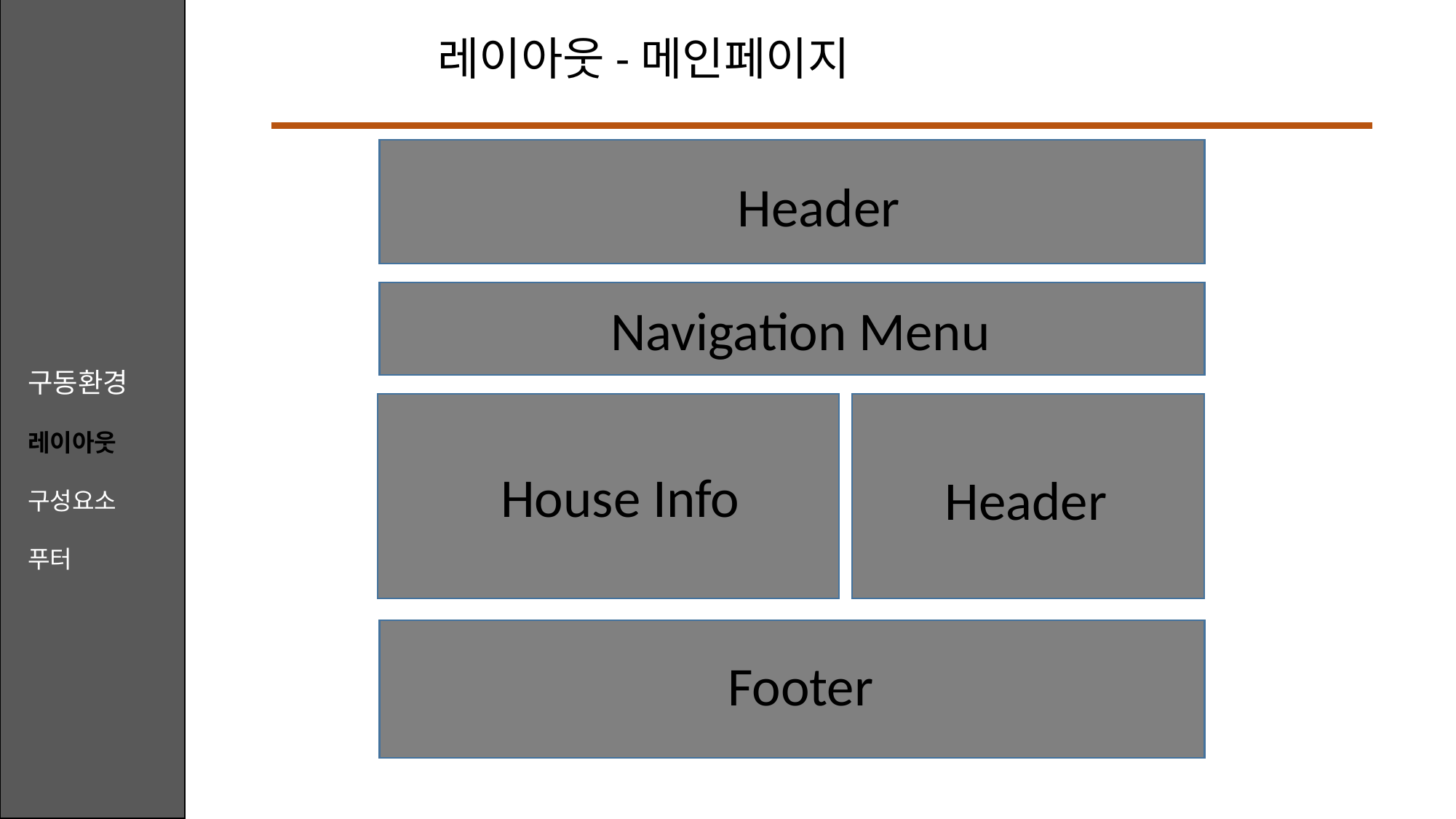

레이아웃-메인페이지

Header

Navigation Menu

구동환경

레이아웃

구성요소

푸터

House Info
Header

Footer